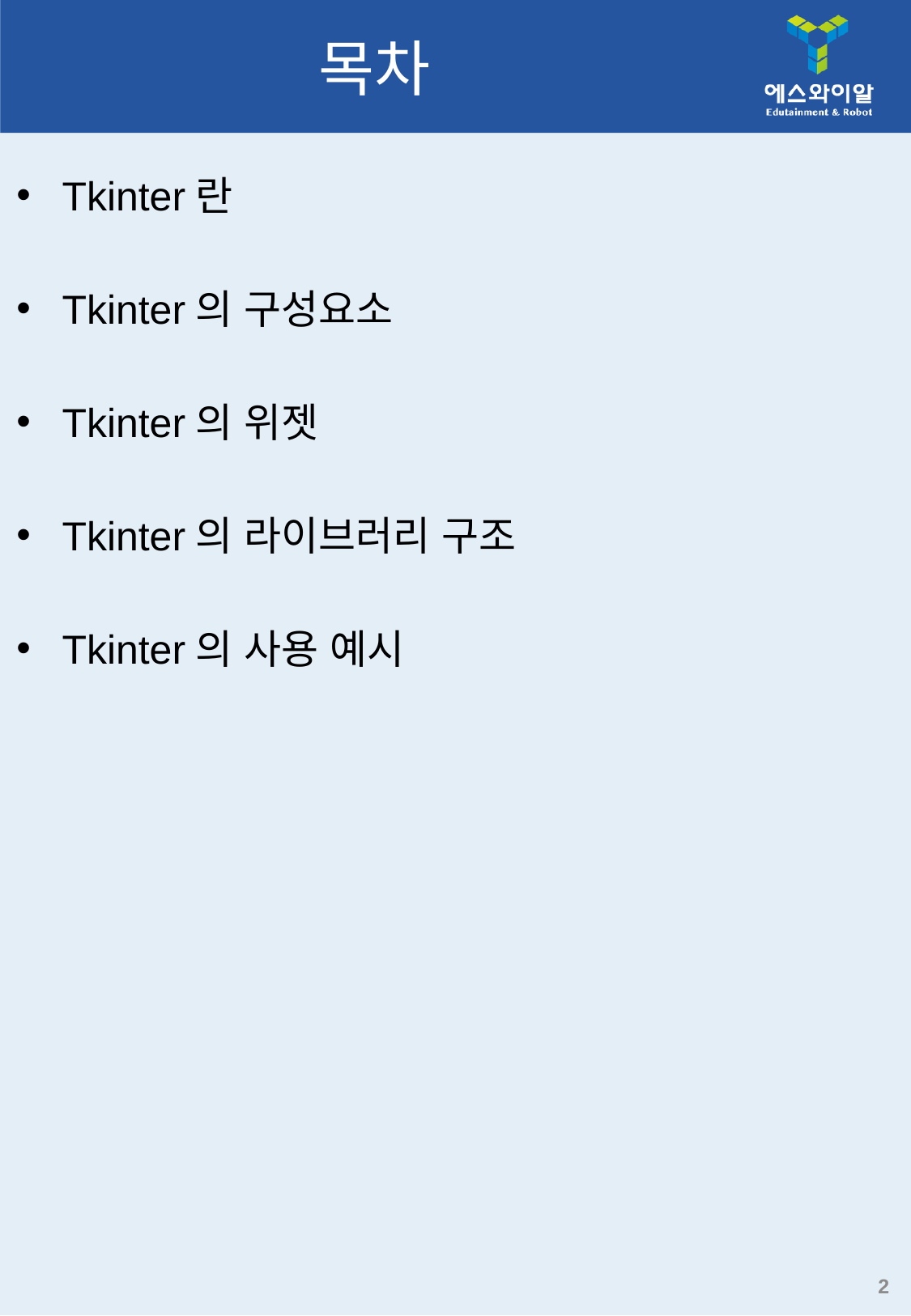

# 목차
Tkinter란

Tkinter의 구성요소

Tkinter의 위젯

Tkinter의 라이브러리 구조

Tkinter의 사용 예시

2